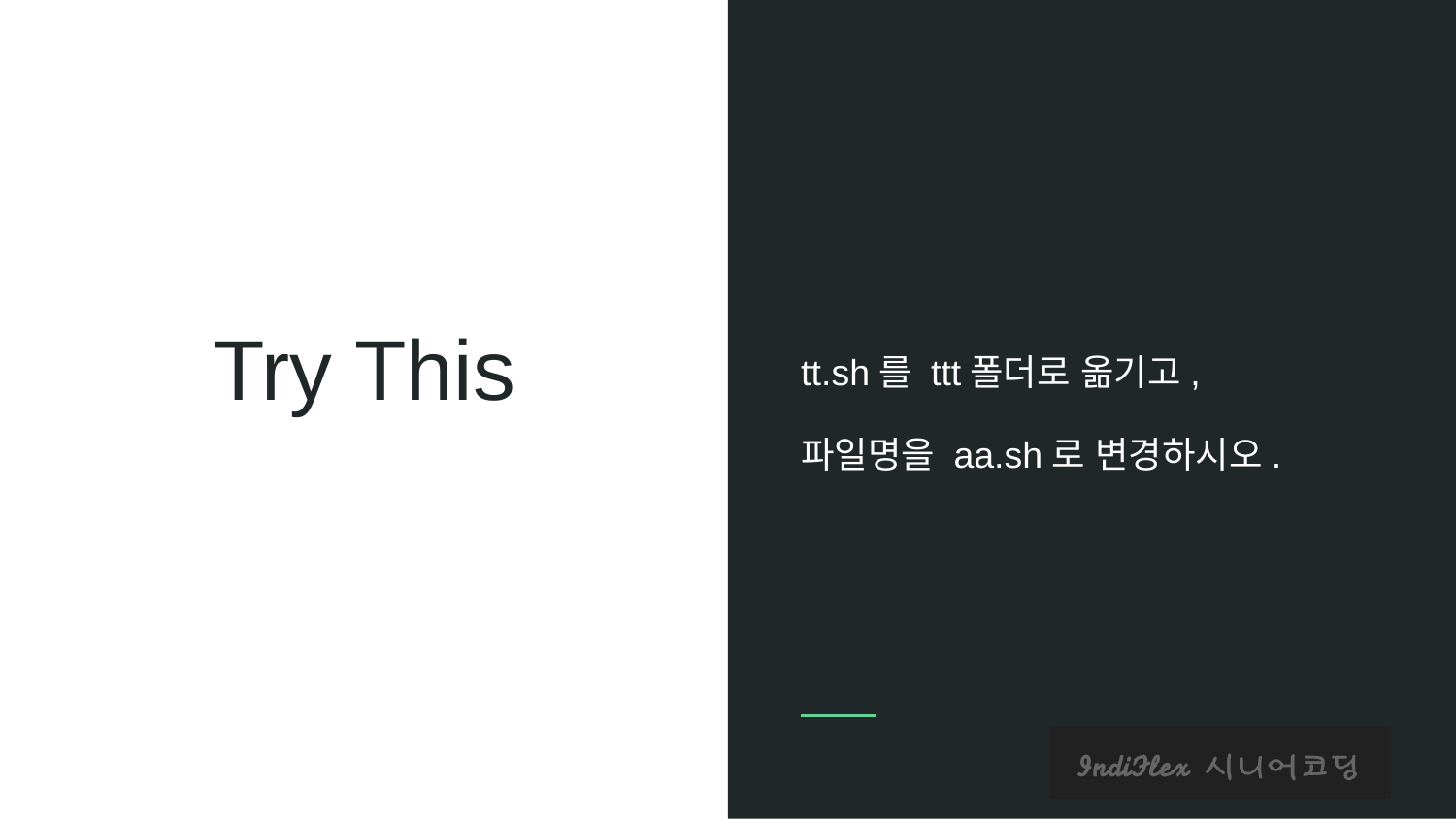

tt.sh를 ttt폴더로 옮기고,
파일명을 aa.sh로 변경하시오.
# Try This